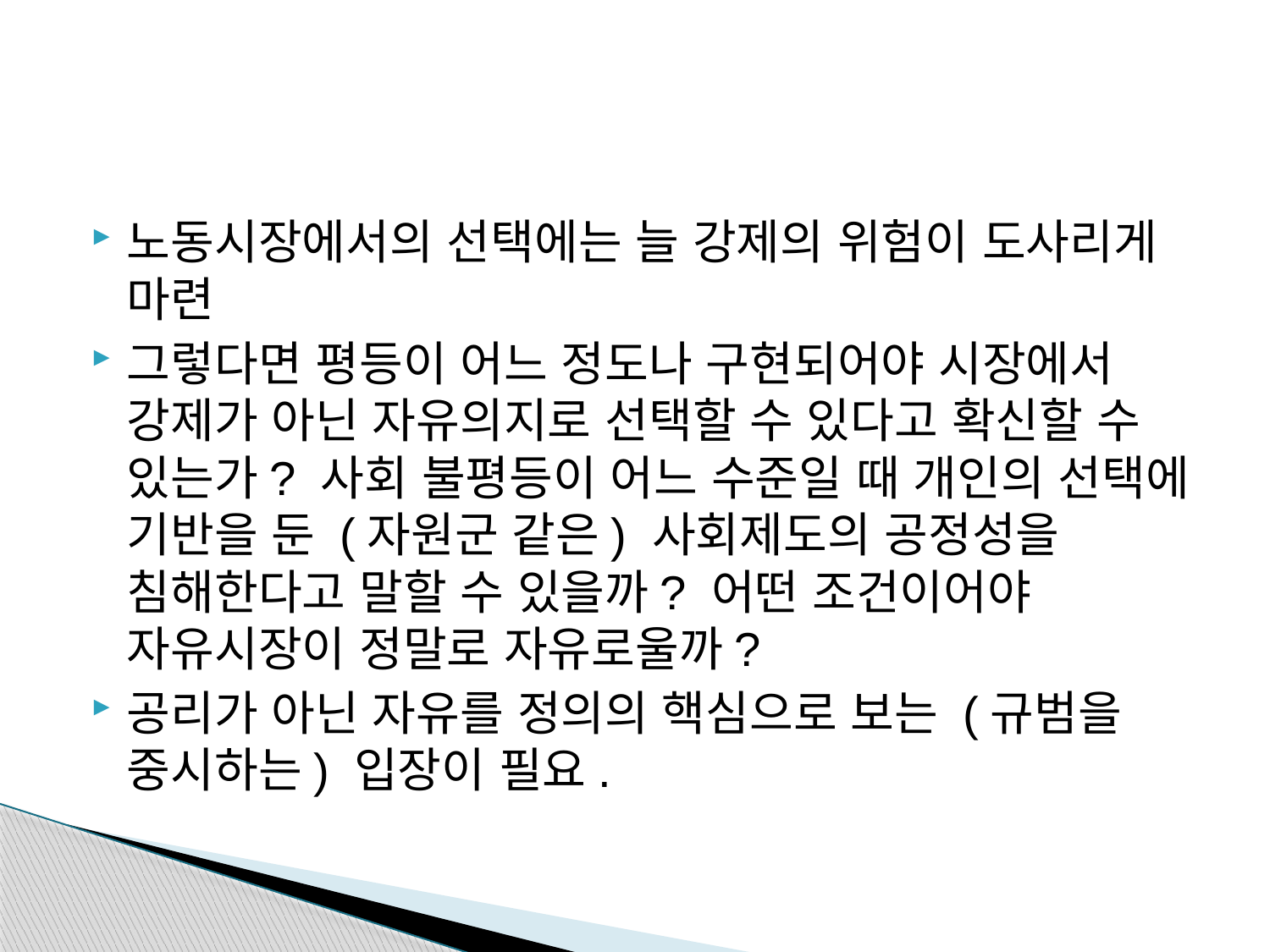

#
노동시장에서의 선택에는 늘 강제의 위험이 도사리게 마련
그렇다면 평등이 어느 정도나 구현되어야 시장에서 강제가 아닌 자유의지로 선택할 수 있다고 확신할 수 있는가? 사회 불평등이 어느 수준일 때 개인의 선택에 기반을 둔 (자원군 같은) 사회제도의 공정성을 침해한다고 말할 수 있을까? 어떤 조건이어야 자유시장이 정말로 자유로울까?
공리가 아닌 자유를 정의의 핵심으로 보는 (규범을 중시하는) 입장이 필요.